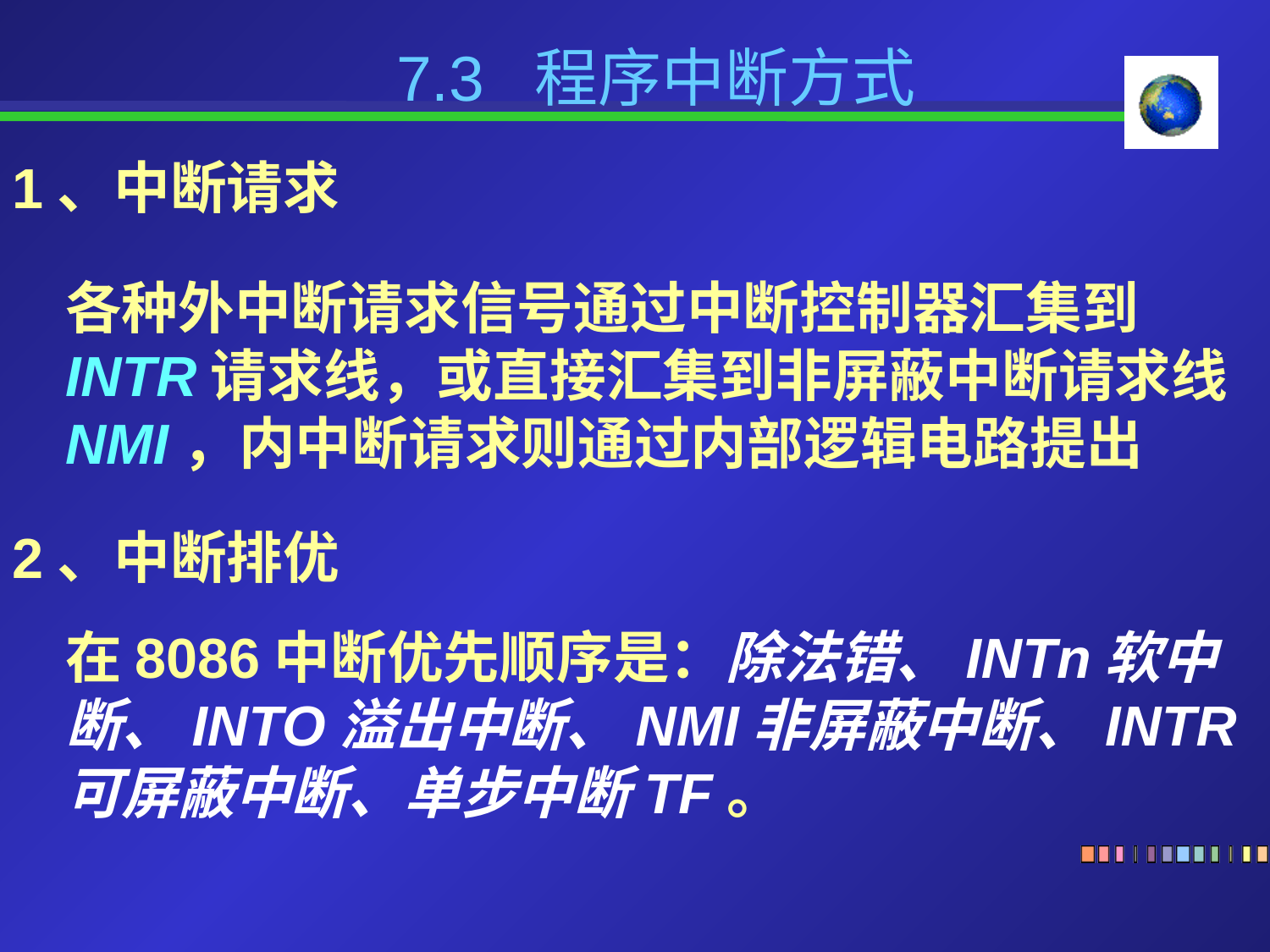

7.3  程序中断方式
1、中断请求
各种外中断请求信号通过中断控制器汇集到INTR请求线，或直接汇集到非屏蔽中断请求线NMI，内中断请求则通过内部逻辑电路提出
2、中断排优
在8086中断优先顺序是：除法错、INTn软中断、INTO溢出中断、NMI非屏蔽中断、INTR可屏蔽中断、单步中断TF。
47